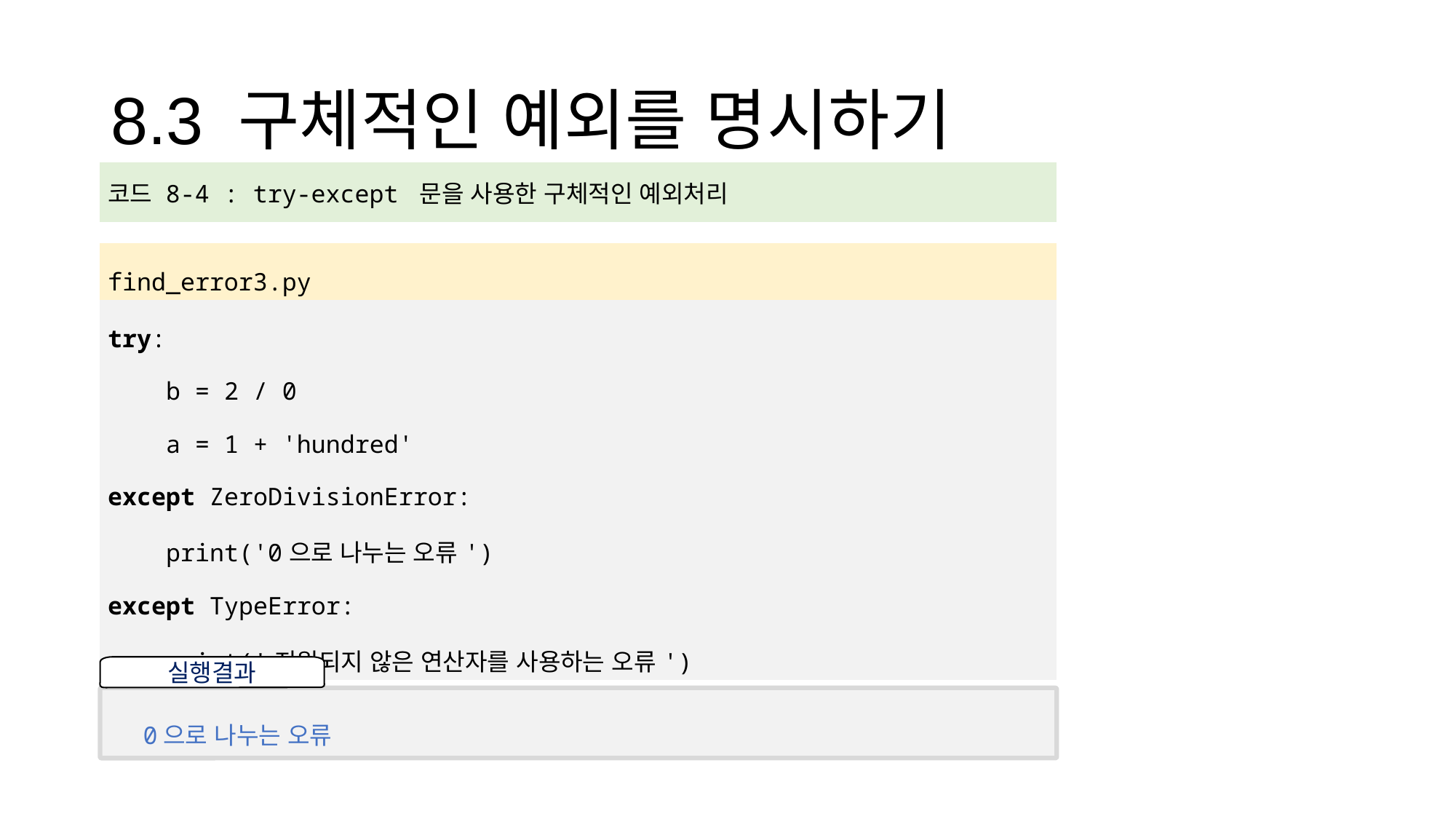

# 8.3 구체적인 예외를 명시하기
| 코드 8-4 : try-except 문을 사용한 구체적인 예외처리 |
| --- |
|  |
| find\_error3.py |
| try: b = 2 / 0 a = 1 + 'hundred' except ZeroDivisionError: print('0으로 나누는 오류') except TypeError: print('지원되지 않은 연산자를 사용하는 오류') |
실행결과

0으로 나누는 오류